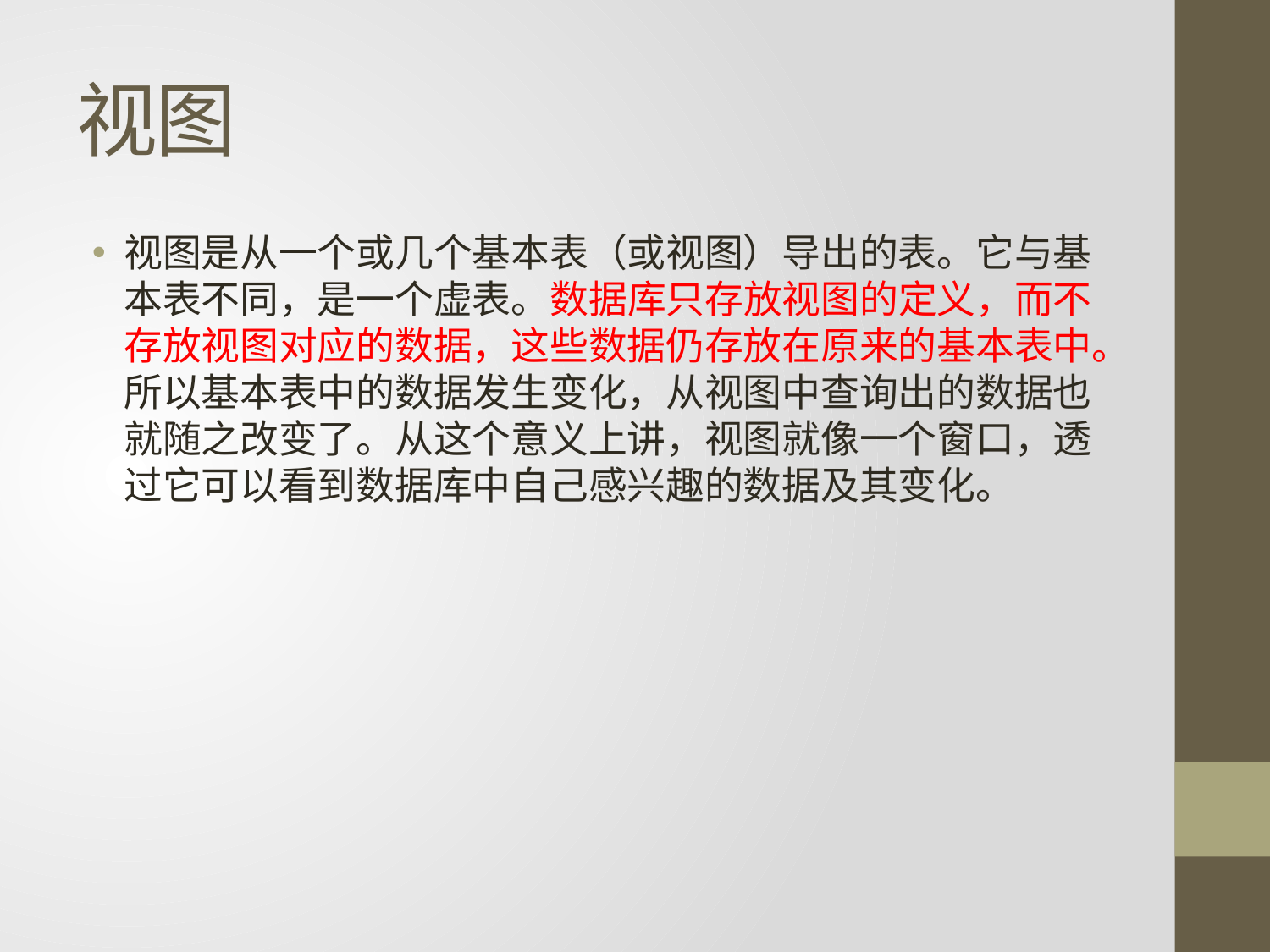

# 视图
视图是从一个或几个基本表（或视图）导出的表。它与基本表不同，是一个虚表。数据库只存放视图的定义，而不存放视图对应的数据，这些数据仍存放在原来的基本表中。所以基本表中的数据发生变化，从视图中查询出的数据也就随之改变了。从这个意义上讲，视图就像一个窗口，透过它可以看到数据库中自己感兴趣的数据及其变化。